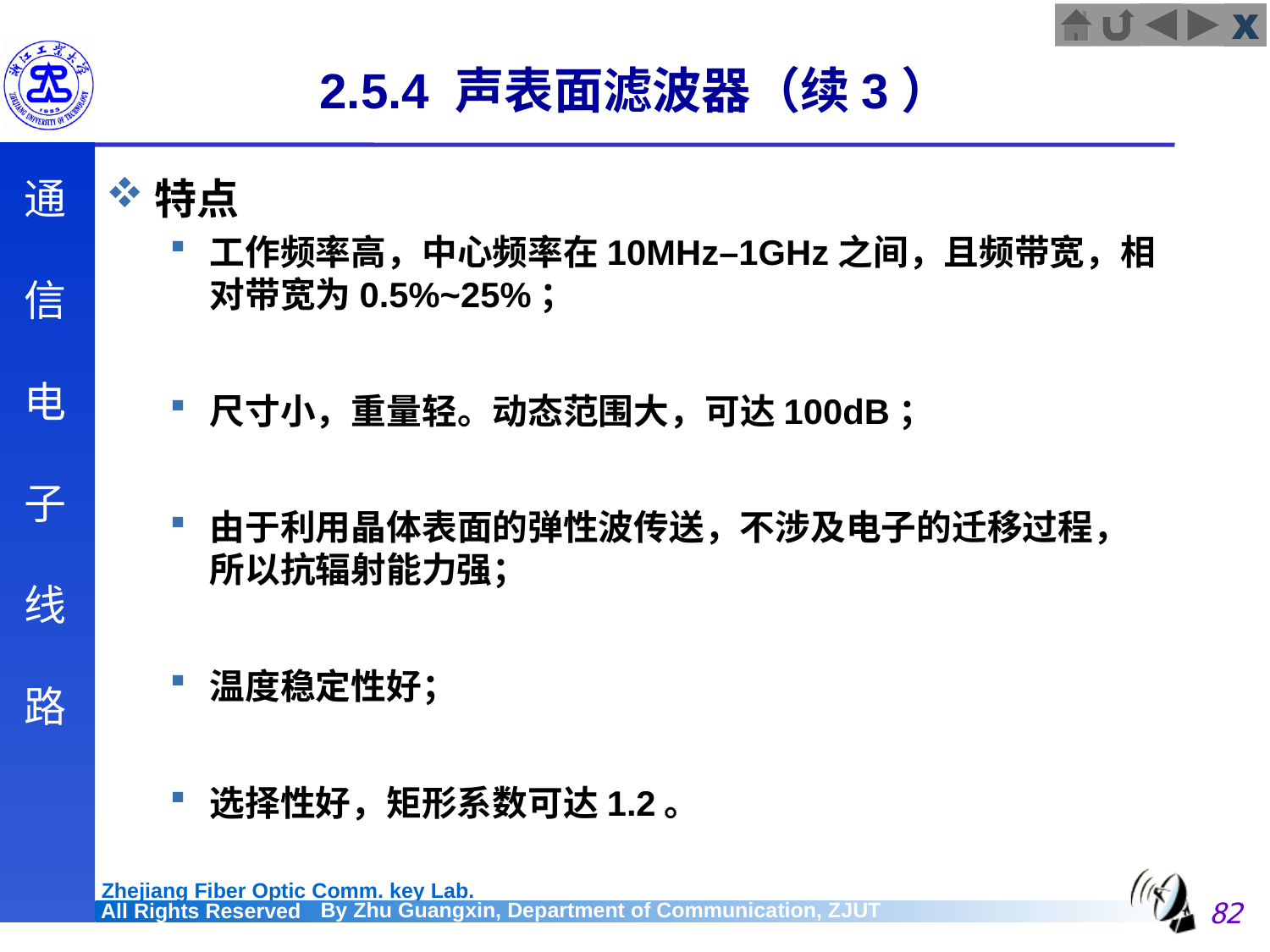

# 2.5.4 声表面滤波器（续3）
特点
工作频率高，中心频率在10MHz–1GHz之间，且频带宽，相对带宽为0.5%~25%；

尺寸小，重量轻。动态范围大，可达100dB；

由于利用晶体表面的弹性波传送，不涉及电子的迁移过程，所以抗辐射能力强；

温度稳定性好；

选择性好，矩形系数可达1.2。